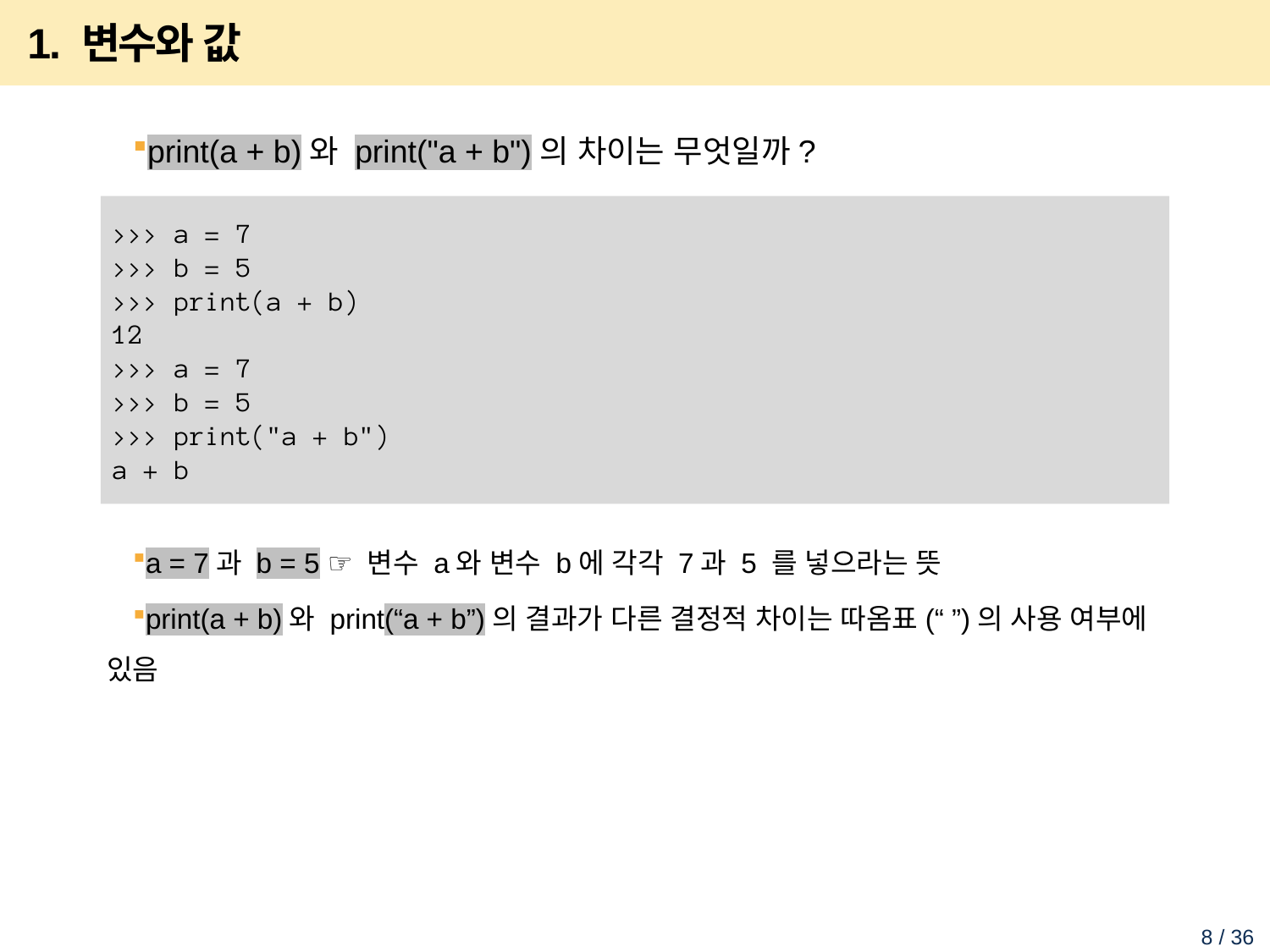

# 1. 변수와 값
print(a + b)와 print("a + b")의 차이는 무엇일까?

a = 7과 b = 5 ☞ 변수 a와 변수 b에 각각 7과 5 를 넣으라는 뜻
print(a + b)와 print(“a + b”)의 결과가 다른 결정적 차이는 따옴표(“ ”)의 사용 여부에 있음

>>> a = 7
>>> b = 5
>>> print(a + b)
12
>>> a = 7
>>> b = 5
>>> print("a + b")
a + b